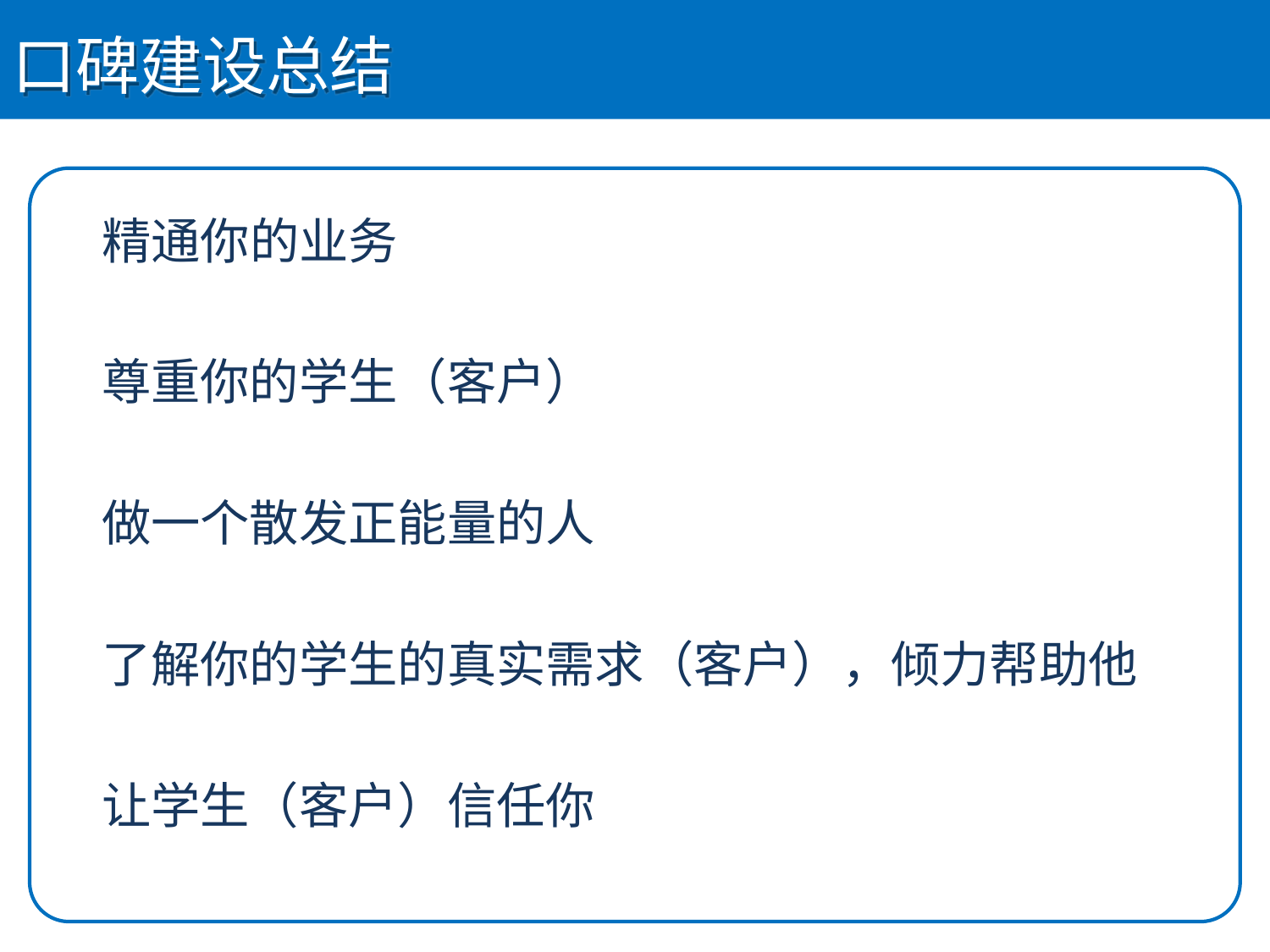

口碑建设总结

精通你的业务
尊重你的学生（客户）
做一个散发正能量的人
了解你的学生的真实需求（客户），倾力帮助他
让学生（客户）信任你